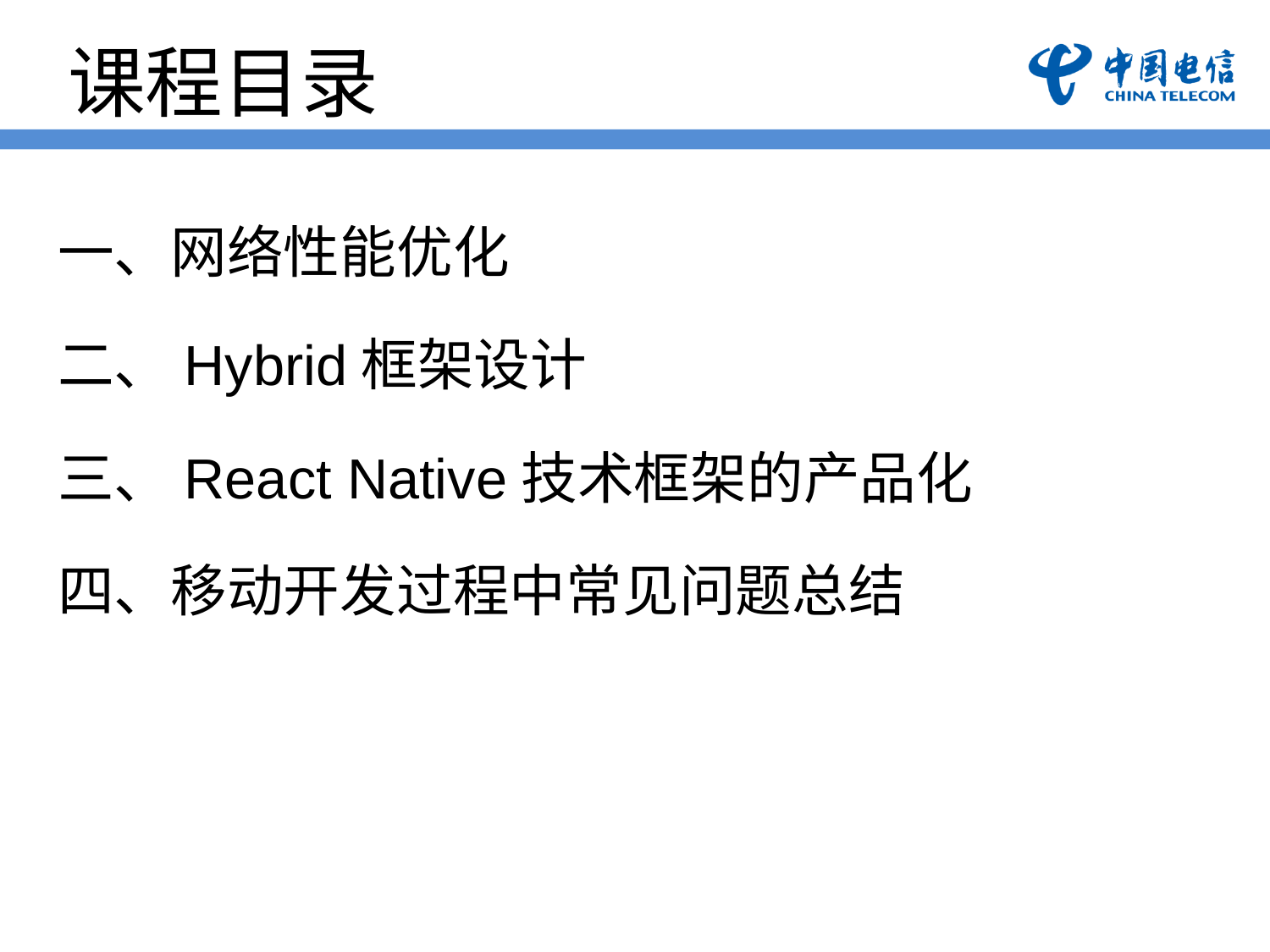

# 课程目录
一、网络性能优化
二、Hybrid框架设计
三、React Native技术框架的产品化
四、移动开发过程中常见问题总结